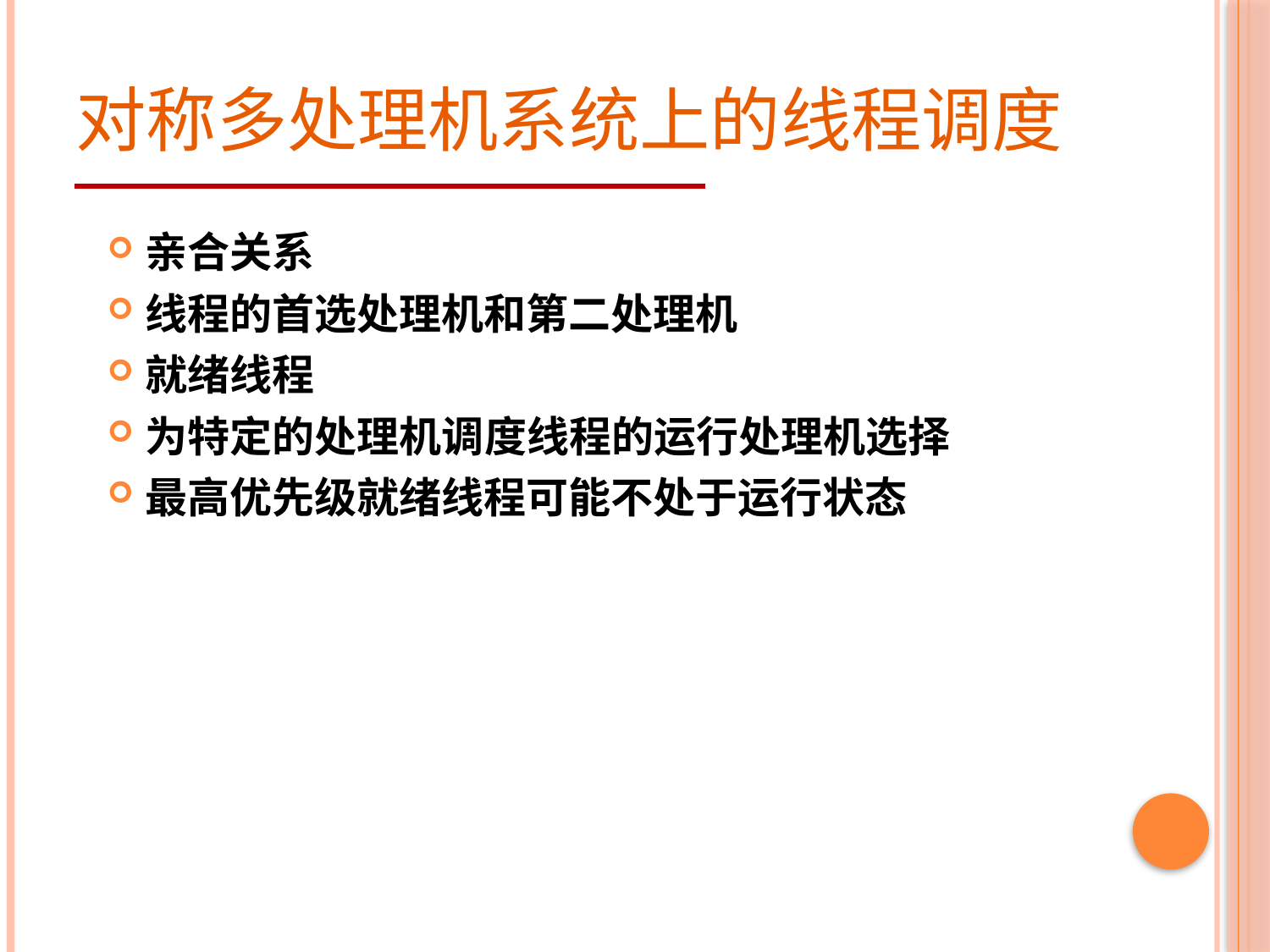

# 对称多处理机系统上的线程调度
亲合关系
线程的首选处理机和第二处理机
就绪线程
为特定的处理机调度线程的运行处理机选择
最高优先级就绪线程可能不处于运行状态